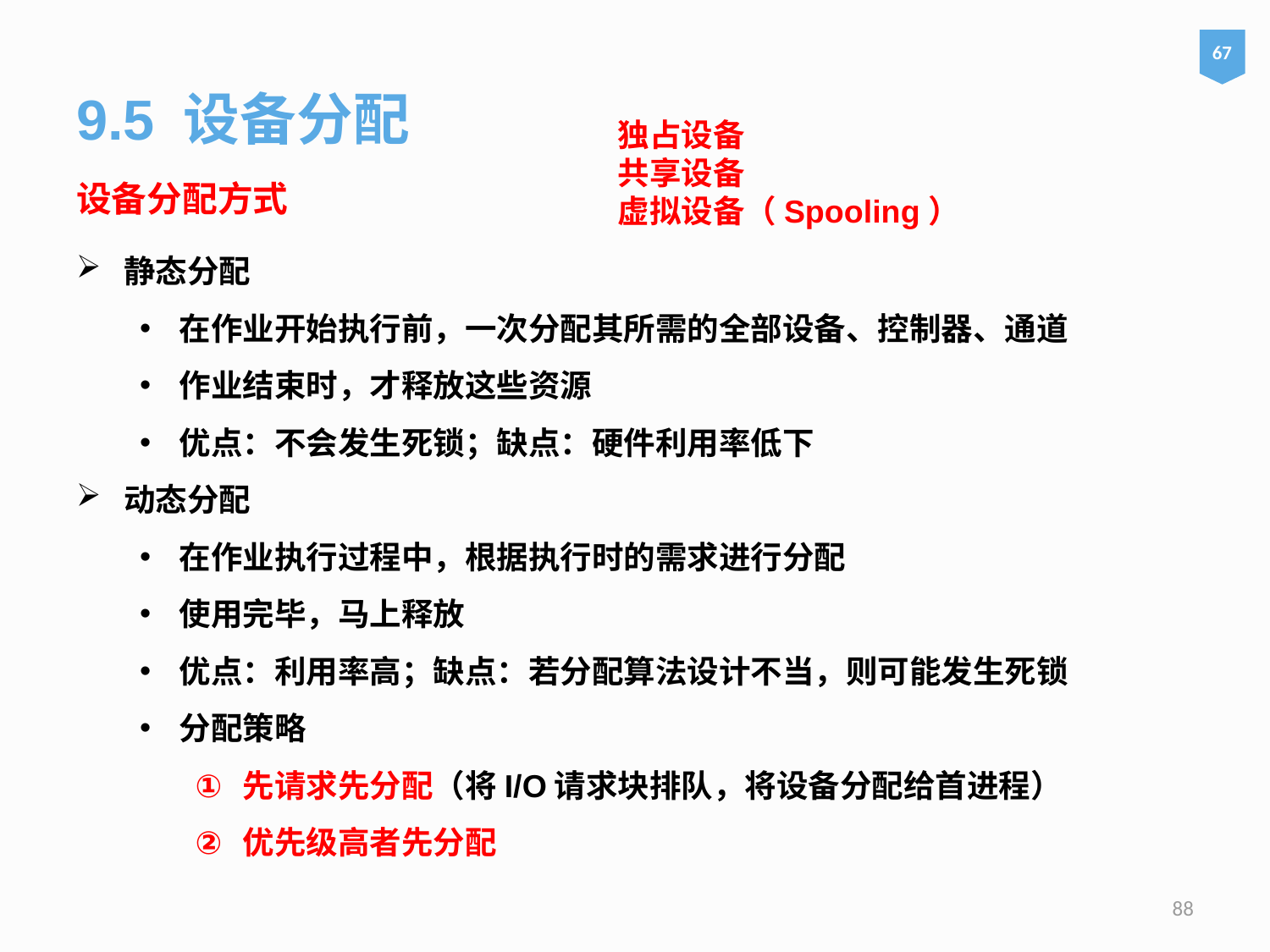

67
9.5 设备分配
独占设备
共享设备
虚拟设备（Spooling）
设备分配方式
静态分配
在作业开始执行前，一次分配其所需的全部设备、控制器、通道
作业结束时，才释放这些资源
优点：不会发生死锁；缺点：硬件利用率低下
动态分配
在作业执行过程中，根据执行时的需求进行分配
使用完毕，马上释放
优点：利用率高；缺点：若分配算法设计不当，则可能发生死锁
分配策略
先请求先分配（将I/O请求块排队，将设备分配给首进程）
优先级高者先分配
88